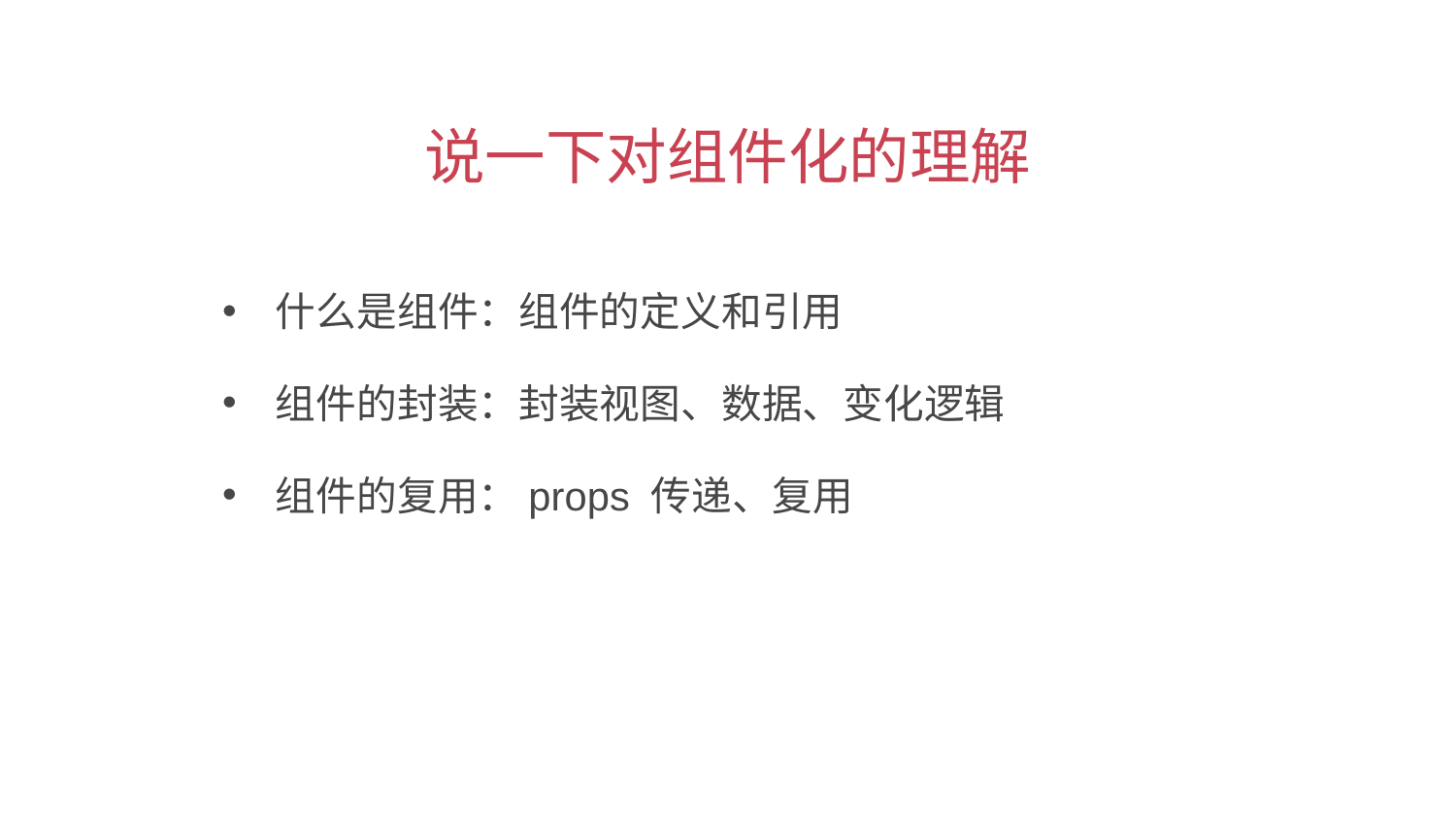

说一下对组件化的理解
 什么是组件：组件的定义和引用
 组件的封装：封装视图、数据、变化逻辑
 组件的复用：props 传递、复用